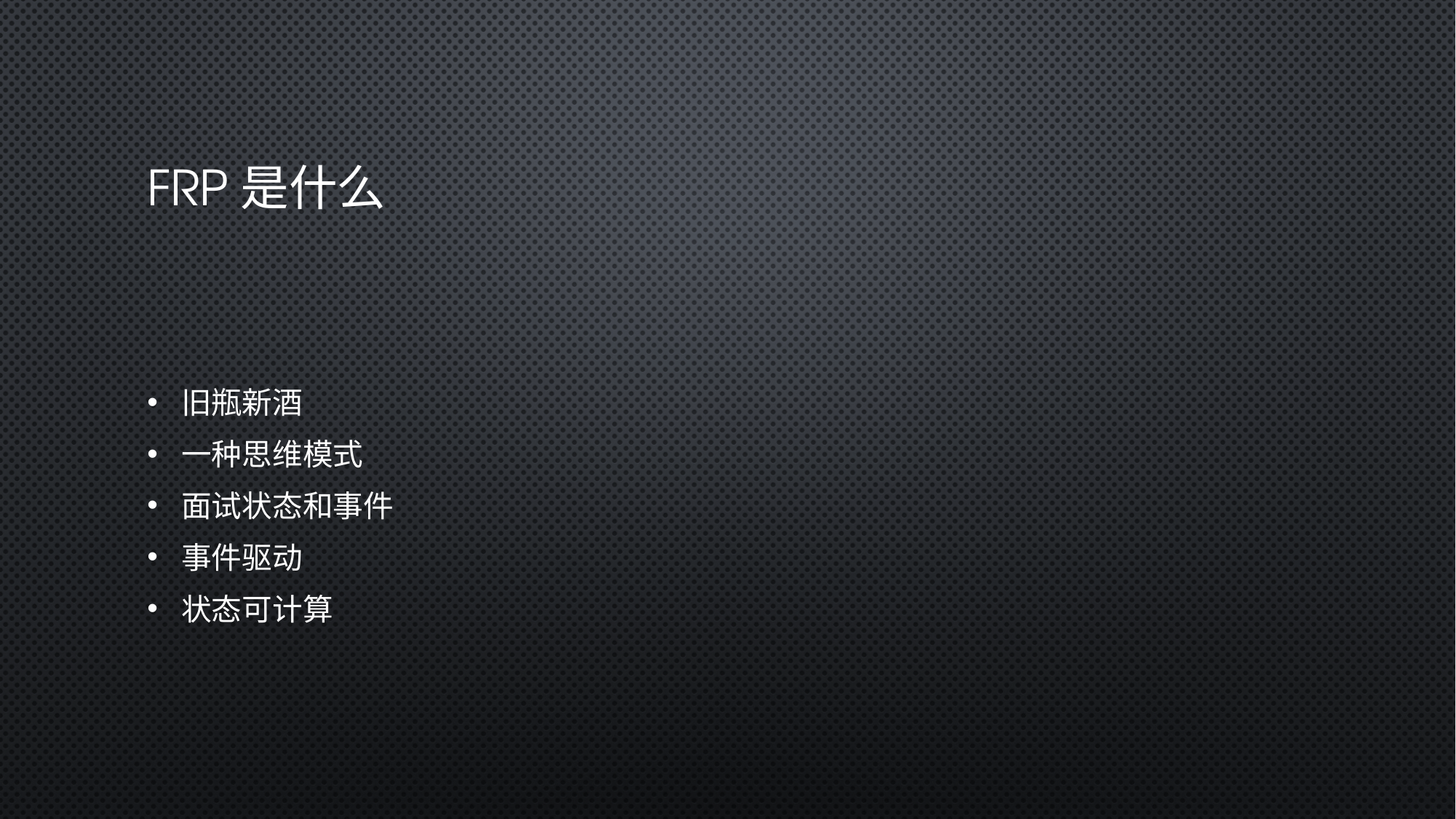

# FRP是什么
旧瓶新酒
一种思维模式
面试状态和事件
事件驱动
状态可计算